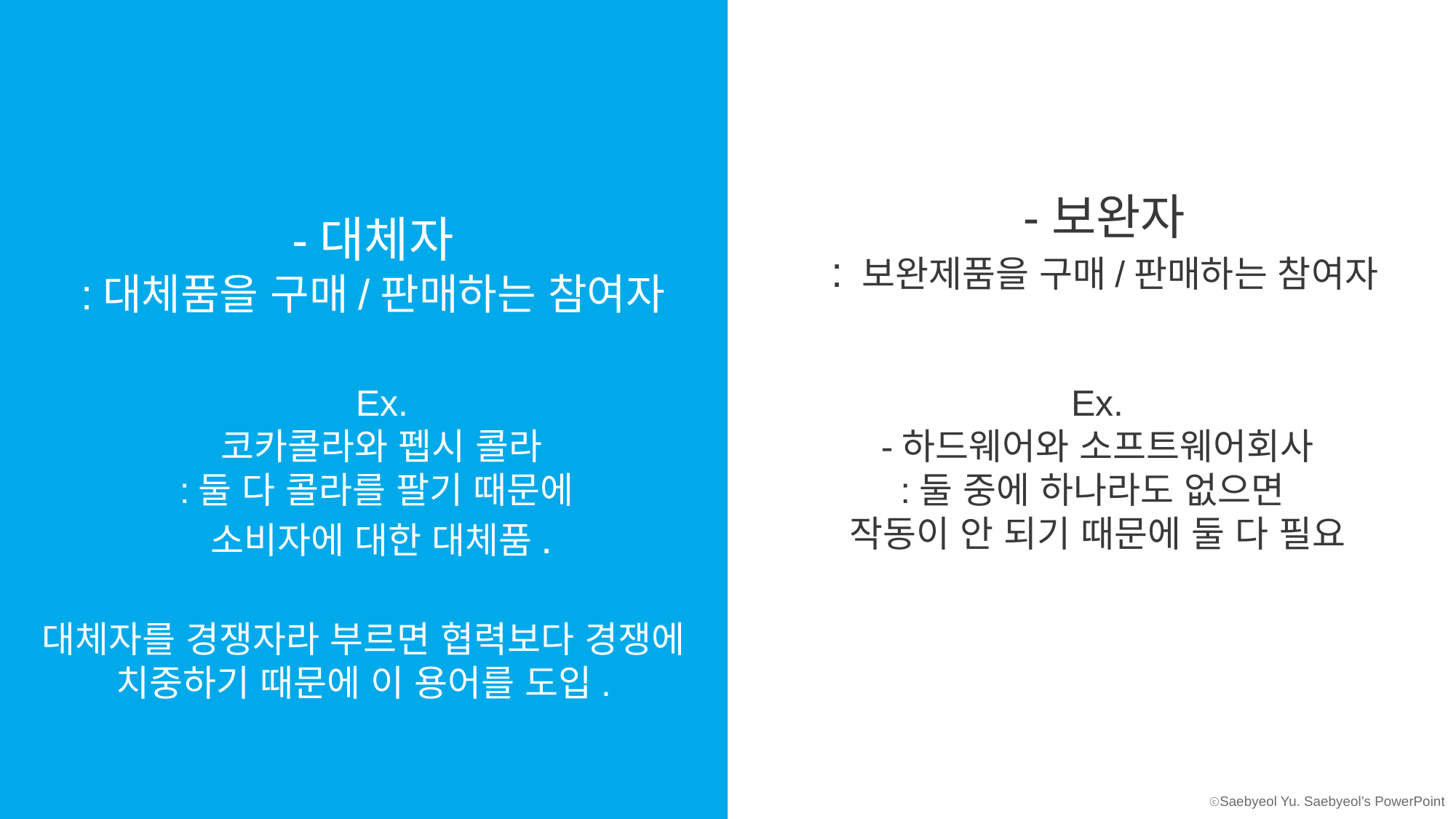

-보완자
: 보완제품을 구매/판매하는 참여자

-대체자
:대체품을 구매/판매하는 참여자
Ex.
코카콜라와 펩시 콜라
:둘 다 콜라를 팔기 때문에
소비자에 대한 대체품.
Ex.
-하드웨어와 소프트웨어회사
:둘 중에 하나라도 없으면
작동이 안 되기 때문에 둘 다 필요
대체자를 경쟁자라 부르면 협력보다 경쟁에 치중하기 때문에 이 용어를 도입.